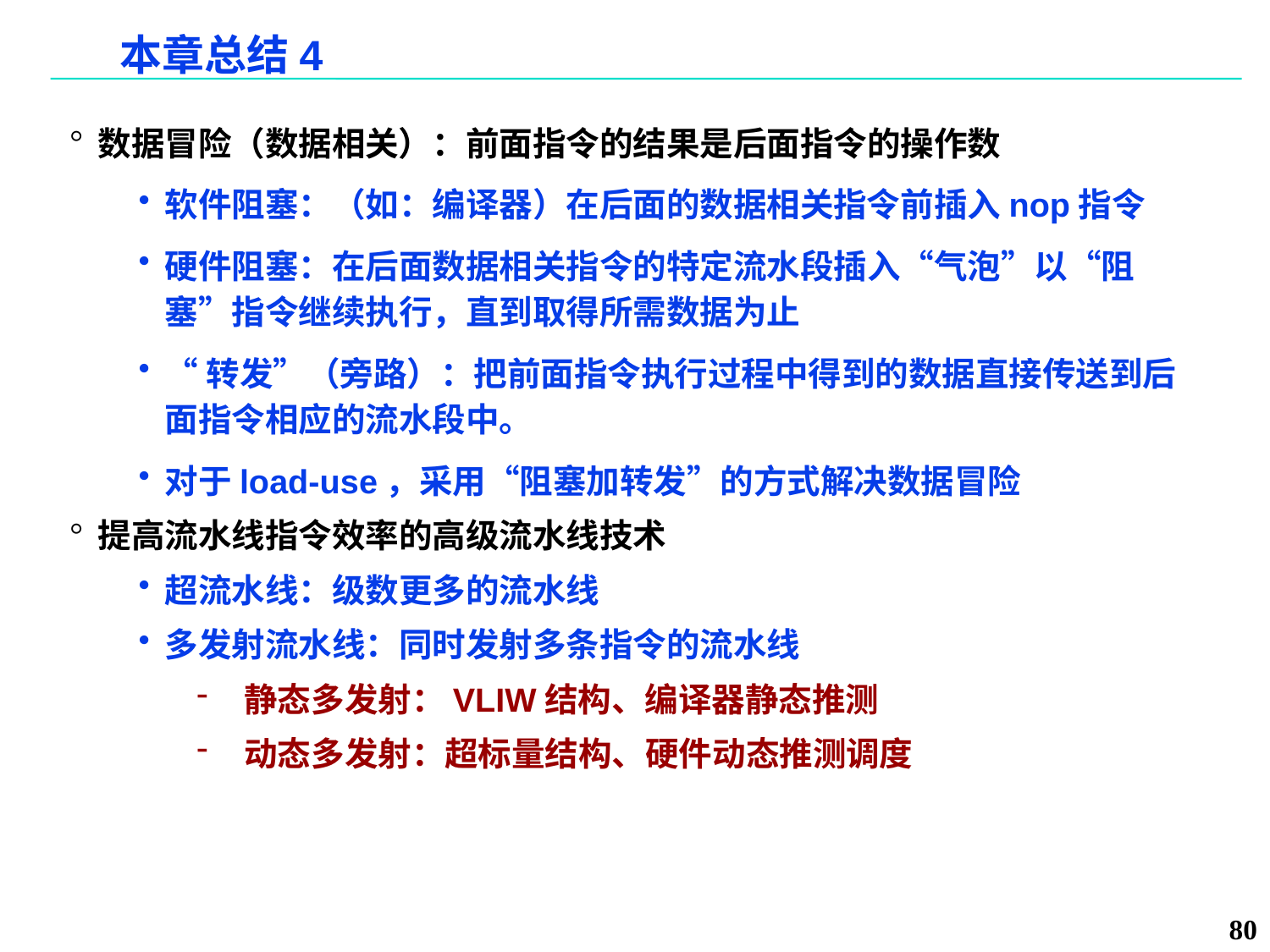

# 本章总结4

数据冒险（数据相关）：前面指令的结果是后面指令的操作数
软件阻塞：（如：编译器）在后面的数据相关指令前插入nop指令
硬件阻塞：在后面数据相关指令的特定流水段插入“气泡”以“阻塞”指令继续执行，直到取得所需数据为止
“转发”（旁路）：把前面指令执行过程中得到的数据直接传送到后面指令相应的流水段中。
对于load-use，采用“阻塞加转发”的方式解决数据冒险
提高流水线指令效率的高级流水线技术
超流水线：级数更多的流水线
多发射流水线：同时发射多条指令的流水线
静态多发射：VLIW结构、编译器静态推测
动态多发射：超标量结构、硬件动态推测调度